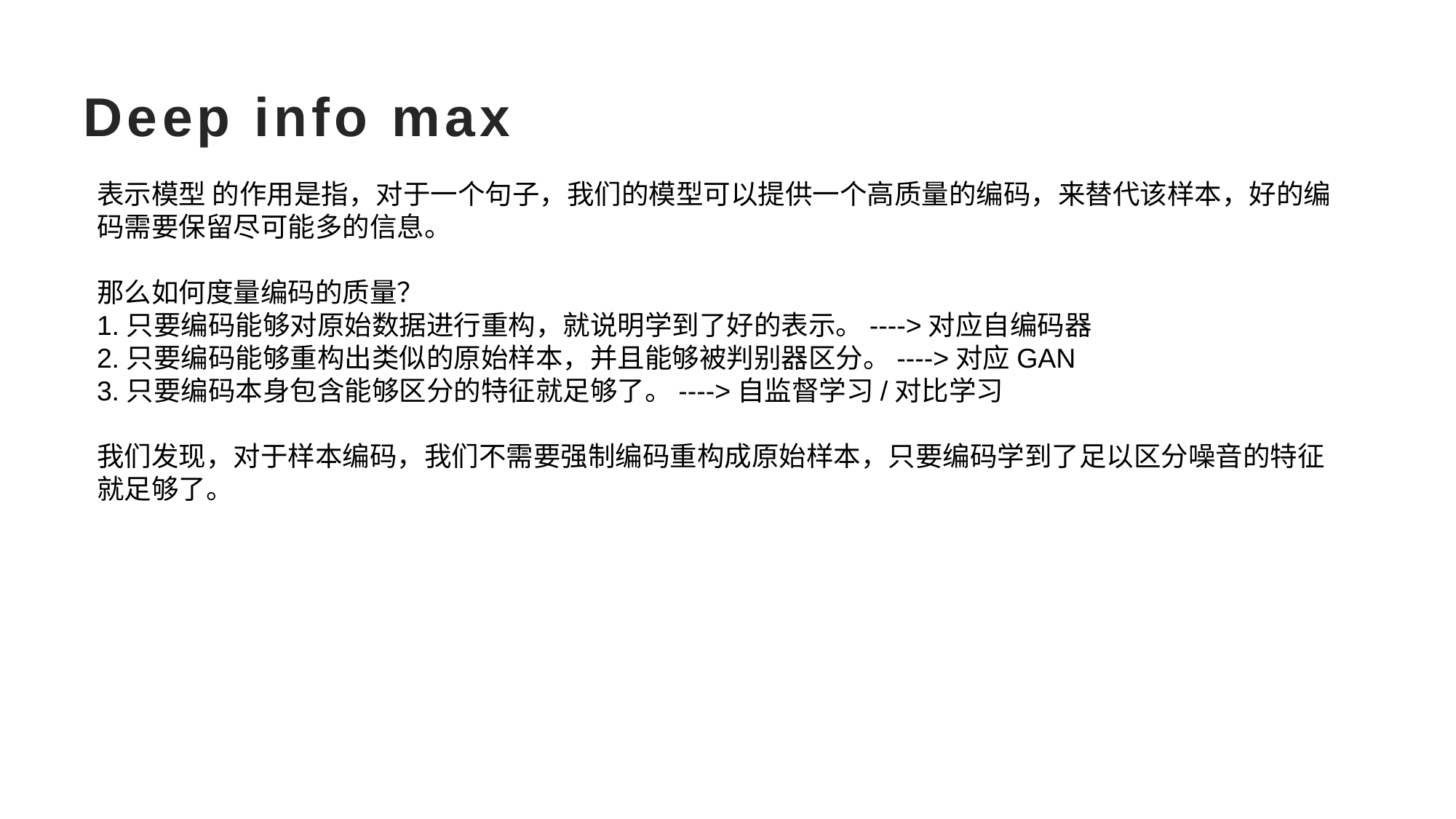

# Deep info max
表示模型 的作用是指，对于一个句子，我们的模型可以提供一个高质量的编码，来替代该样本，好的编码需要保留尽可能多的信息。

那么如何度量编码的质量？
1.只要编码能够对原始数据进行重构，就说明学到了好的表示。---->对应自编码器
2.只要编码能够重构出类似的原始样本，并且能够被判别器区分。---->对应GAN
3.只要编码本身包含能够区分的特征就足够了。---->自监督学习/对比学习

我们发现，对于样本编码，我们不需要强制编码重构成原始样本，只要编码学到了足以区分噪音的特征就足够了。